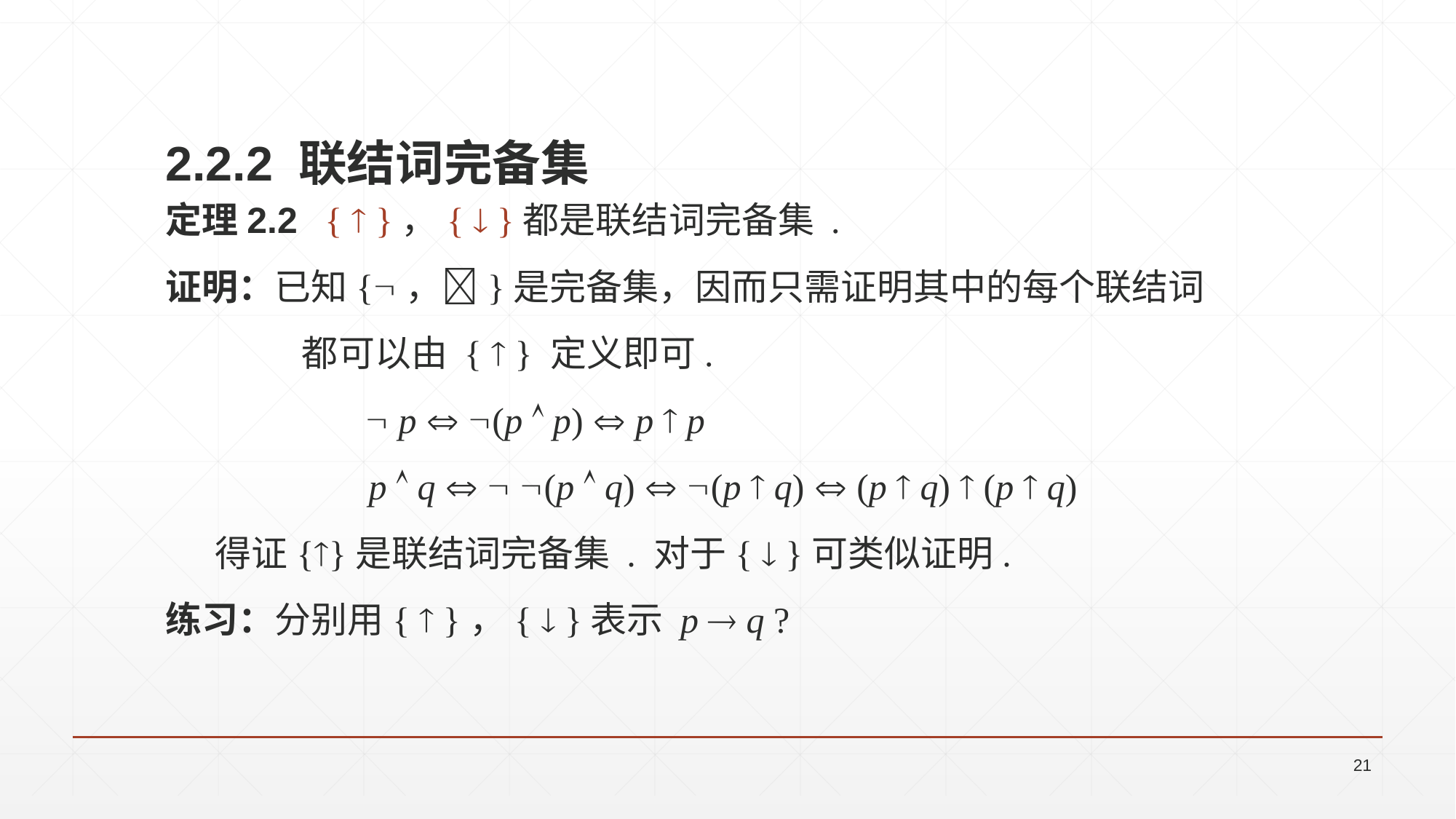

2.2.2 联结词完备集
定理2.2   { ↑ }，{ ↓ }都是联结词完备集 .
证明：已知{¬，∧}是完备集，因而只需证明其中的每个联结词
		都可以由 { ↑ } 定义即可.
     	       ¬ p ⇔ ¬(p ∧ p) ⇔ p ↑ p
p ∧ q ⇔ ¬ ¬(p ∧ q) ⇔ ¬(p ↑ q) ⇔ (p ↑ q) ↑ (p ↑ q)
     得证{↑}是联结词完备集 . 对于{ ↓ }可类似证明.
练习：分别用{ ↑ }，{ ↓ }表示 p → q ?
21